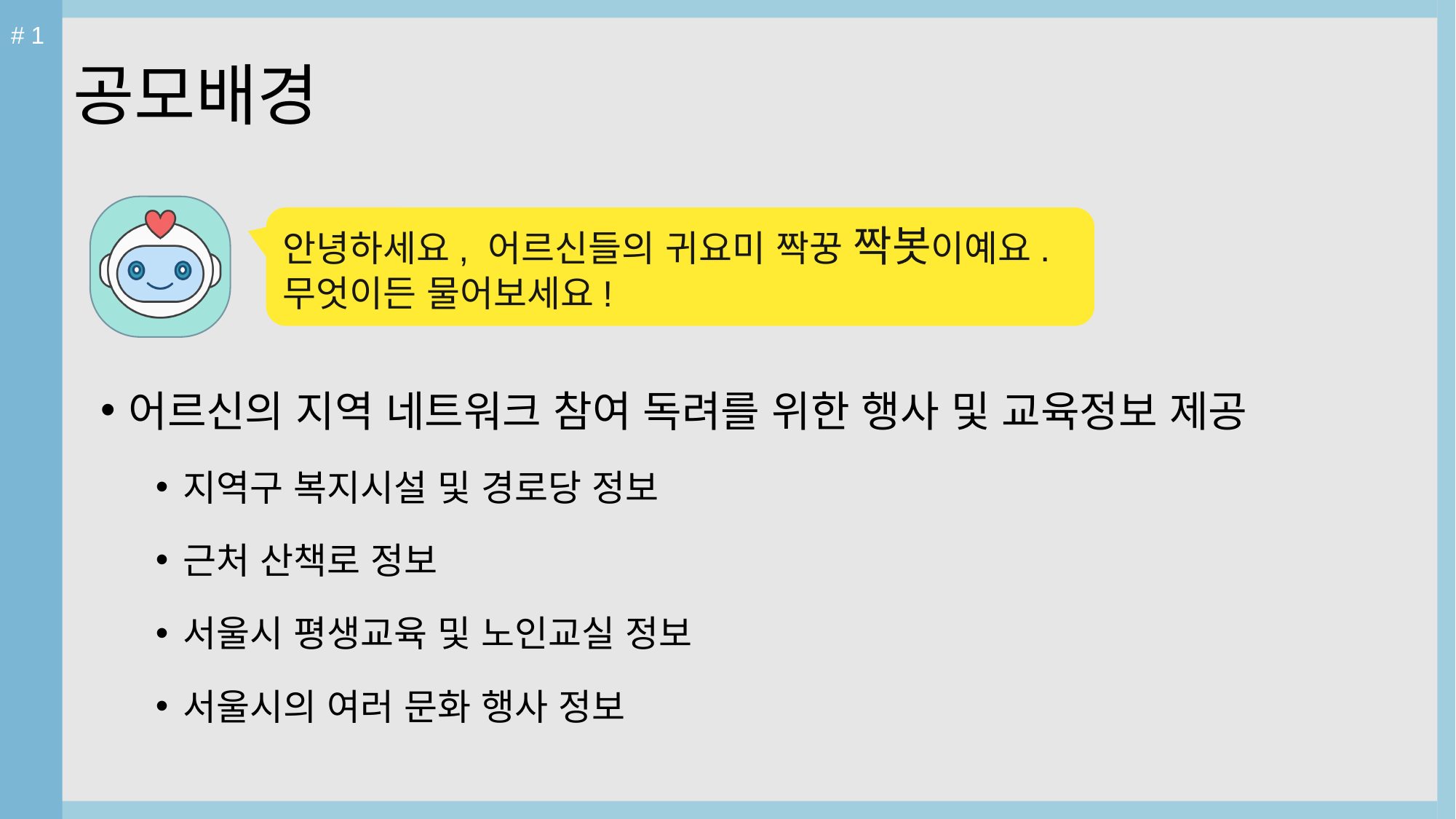

# 1
# 공모배경

안녕하세요, 어르신들의 귀요미 짝꿍 짝봇이예요.
무엇이든 물어보세요!
어르신의 지역 네트워크 참여 독려를 위한 행사 및 교육정보 제공
지역구 복지시설 및 경로당 정보
근처 산책로 정보
서울시 평생교육 및 노인교실 정보
서울시의 여러 문화 행사 정보